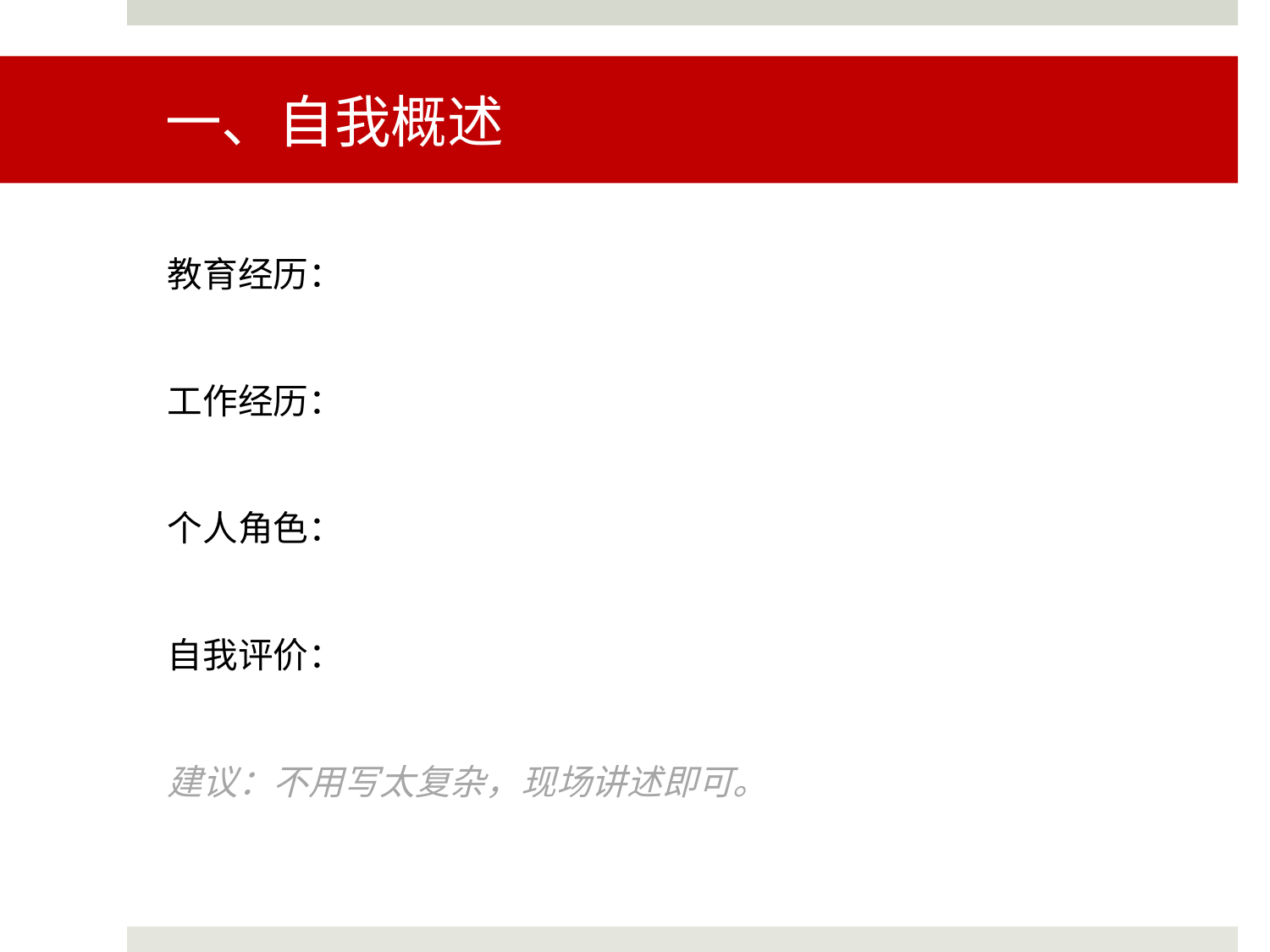

# 一、自我概述
教育经历：

工作经历：

个人角色：

自我评价：

建议：不用写太复杂，现场讲述即可。